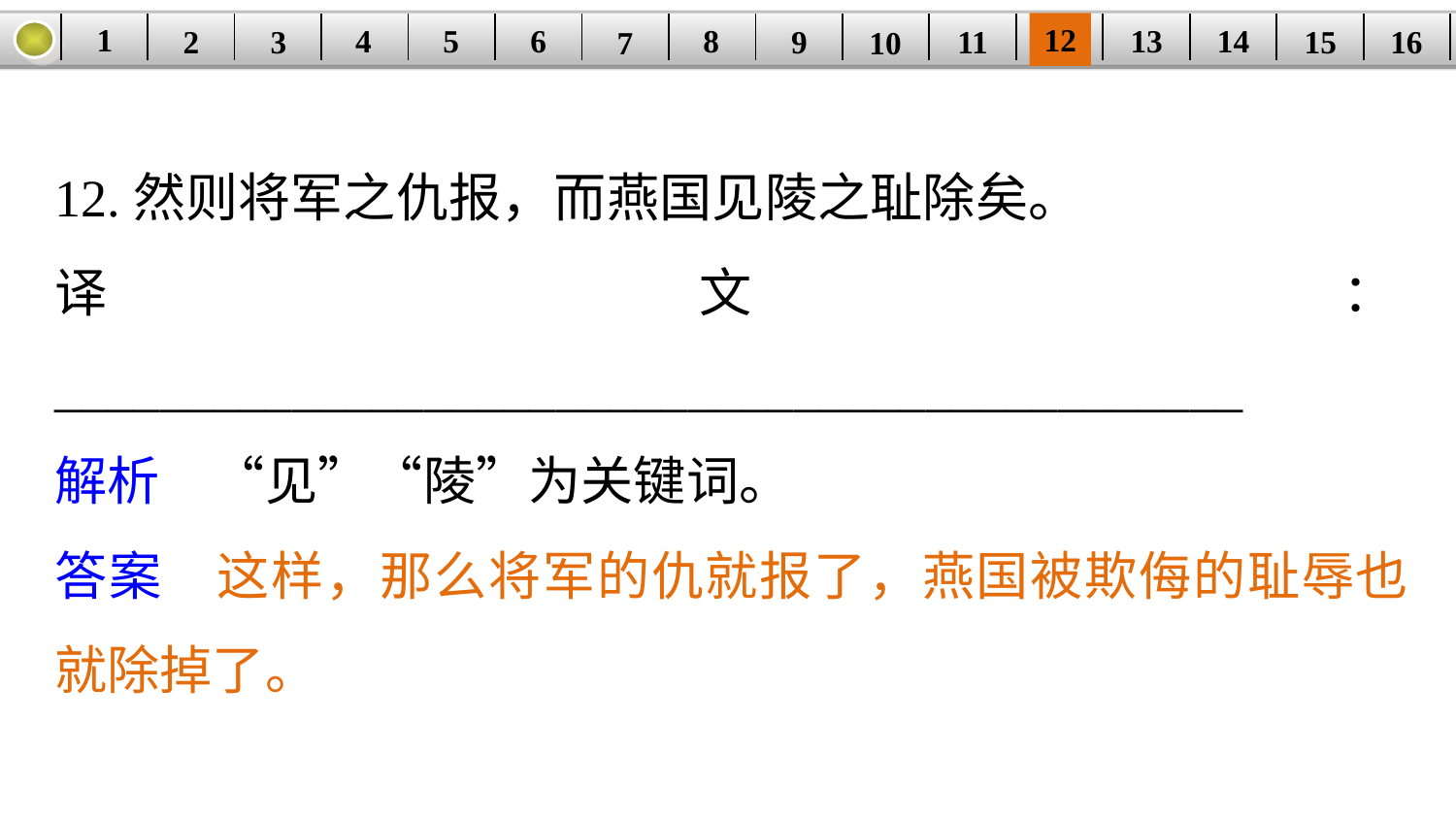

1
12
6
14
8
5
|  |  |  |  |  |  |  |  |  |  |  |  |  |  |  |  |
| --- | --- | --- | --- | --- | --- | --- | --- | --- | --- | --- | --- | --- | --- | --- | --- |
13
4
15
2
9
3
11
16
10
7

12.然则将军之仇报，而燕国见陵之耻除矣。
译文：_____________________________________________
解析　“见”“陵”为关键词。
答案　这样，那么将军的仇就报了，燕国被欺侮的耻辱也就除掉了。